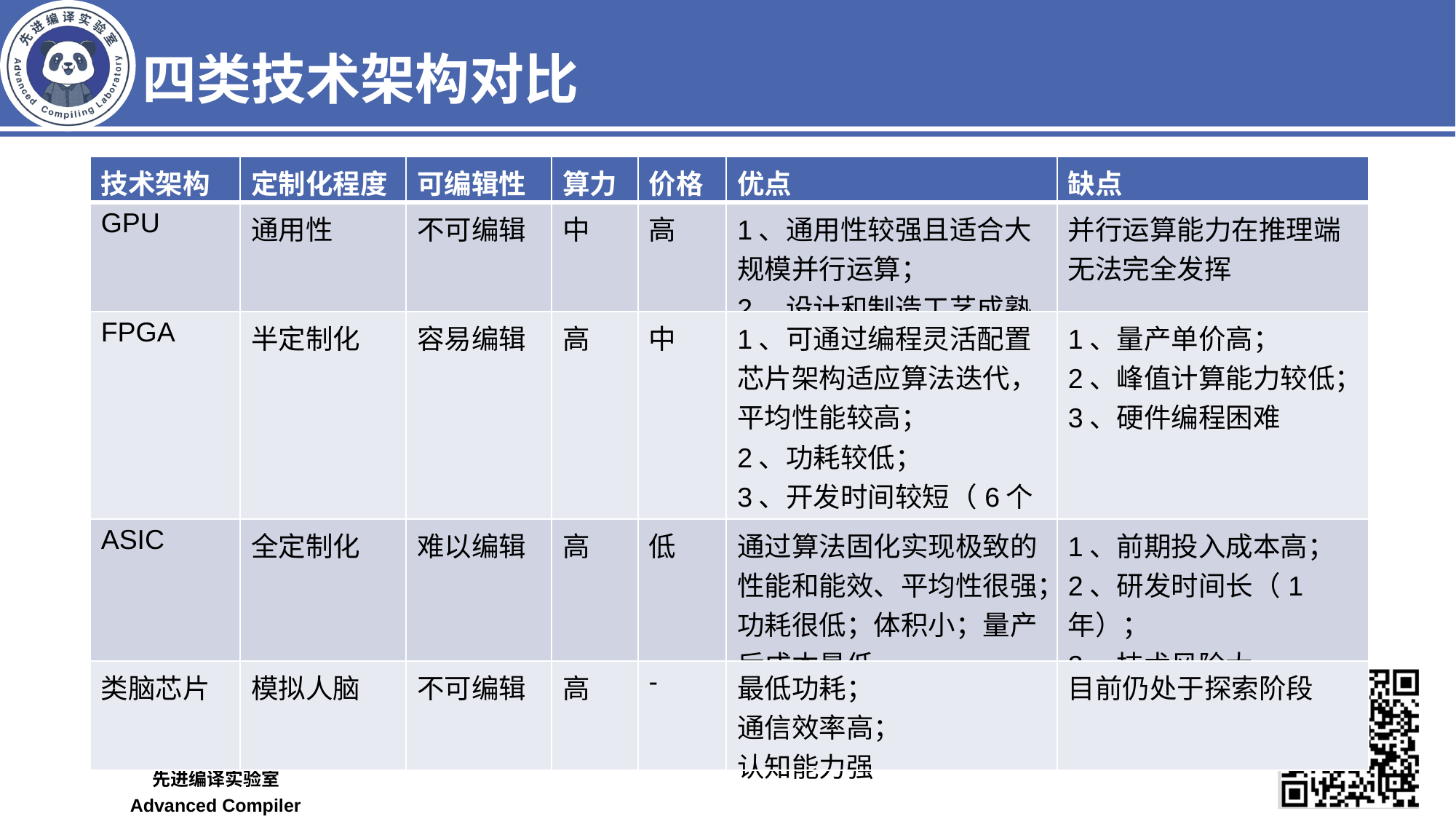

四类技术架构对比

| 技术架构 | 定制化程度 | 可编辑性 | 算力 | 价格 | 优点 | 缺点 |
| --- | --- | --- | --- | --- | --- | --- |
| GPU | 通用性 | 不可编辑 | 中 | 高 | 1、通用性较强且适合大规模并行运算； 2、设计和制造工艺成熟 | 并行运算能力在推理端无法完全发挥 |
| FPGA | 半定制化 | 容易编辑 | 高 | 中 | 1、可通过编程灵活配置芯片架构适应算法迭代，平均性能较高； 2、功耗较低； 3、开发时间较短（6个月） | 1、量产单价高； 2、峰值计算能力较低； 3、硬件编程困难 |
| ASIC | 全定制化 | 难以编辑 | 高 | 低 | 通过算法固化实现极致的性能和能效、平均性很强； 功耗很低；体积小；量产后成本最低 | 1、前期投入成本高； 2、研发时间长（1年）； 3、技术风险大 |
| 类脑芯片 | 模拟人脑 | 不可编辑 | 高 | - | 最低功耗； 通信效率高； 认知能力强 | 目前仍处于探索阶段 |